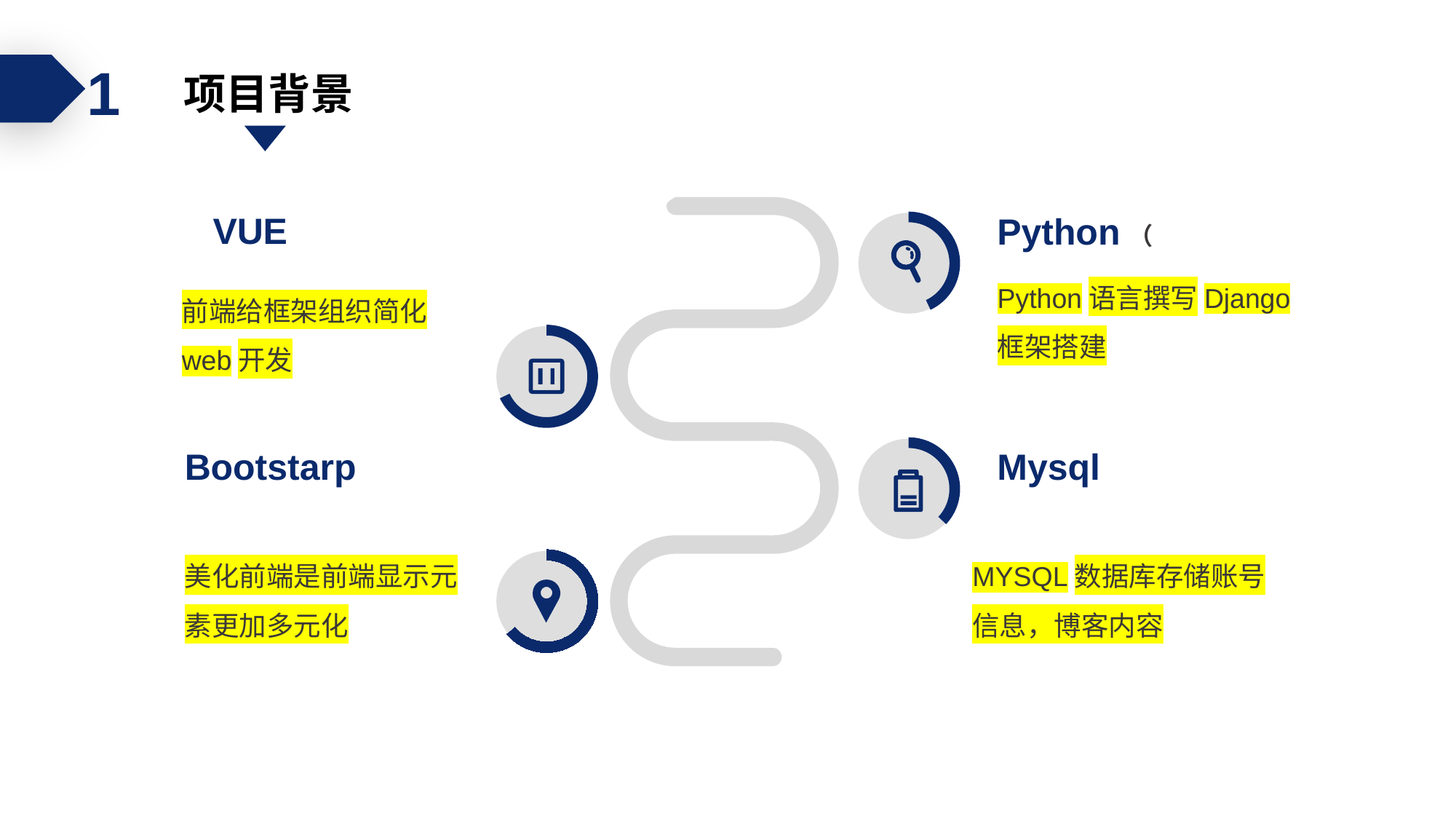

1
   项目背景

VUE
Python（
Python语言撰写Django框架搭建
前端给框架组织简化web开发
Bootstarp
Mysql
美化前端是前端显示元素更加多元化
MYSQL数据库存储账号信息，博客内容